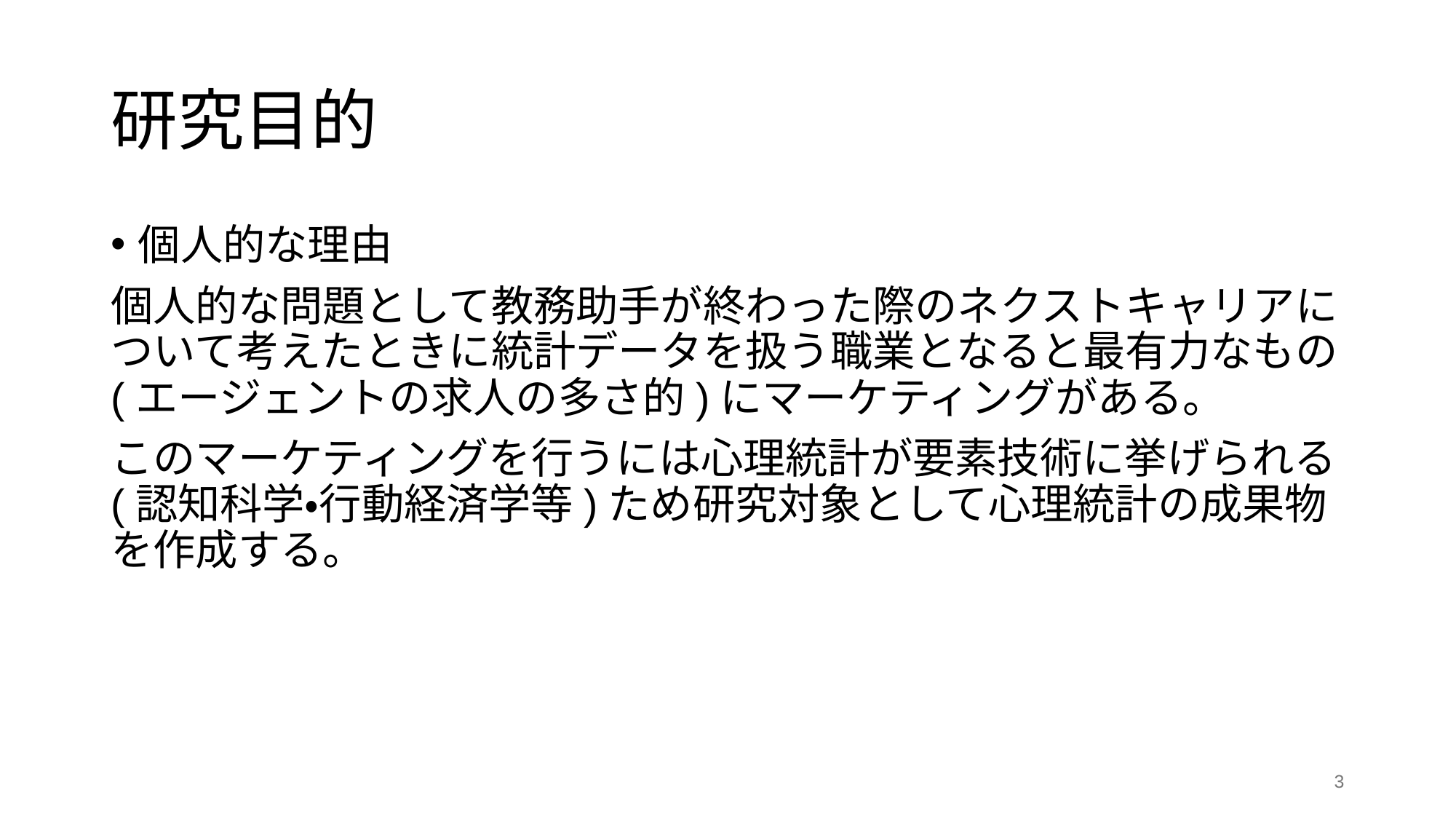

# 研究目的
個人的な理由
個人的な問題として教務助手が終わった際のネクストキャリアについて考えたときに統計データを扱う職業となると最有力なもの(エージェントの求人の多さ的)にマーケティングがある。
このマーケティングを行うには心理統計が要素技術に挙げられる(認知科学・行動経済学等)ため研究対象として心理統計の成果物を作成する。
3